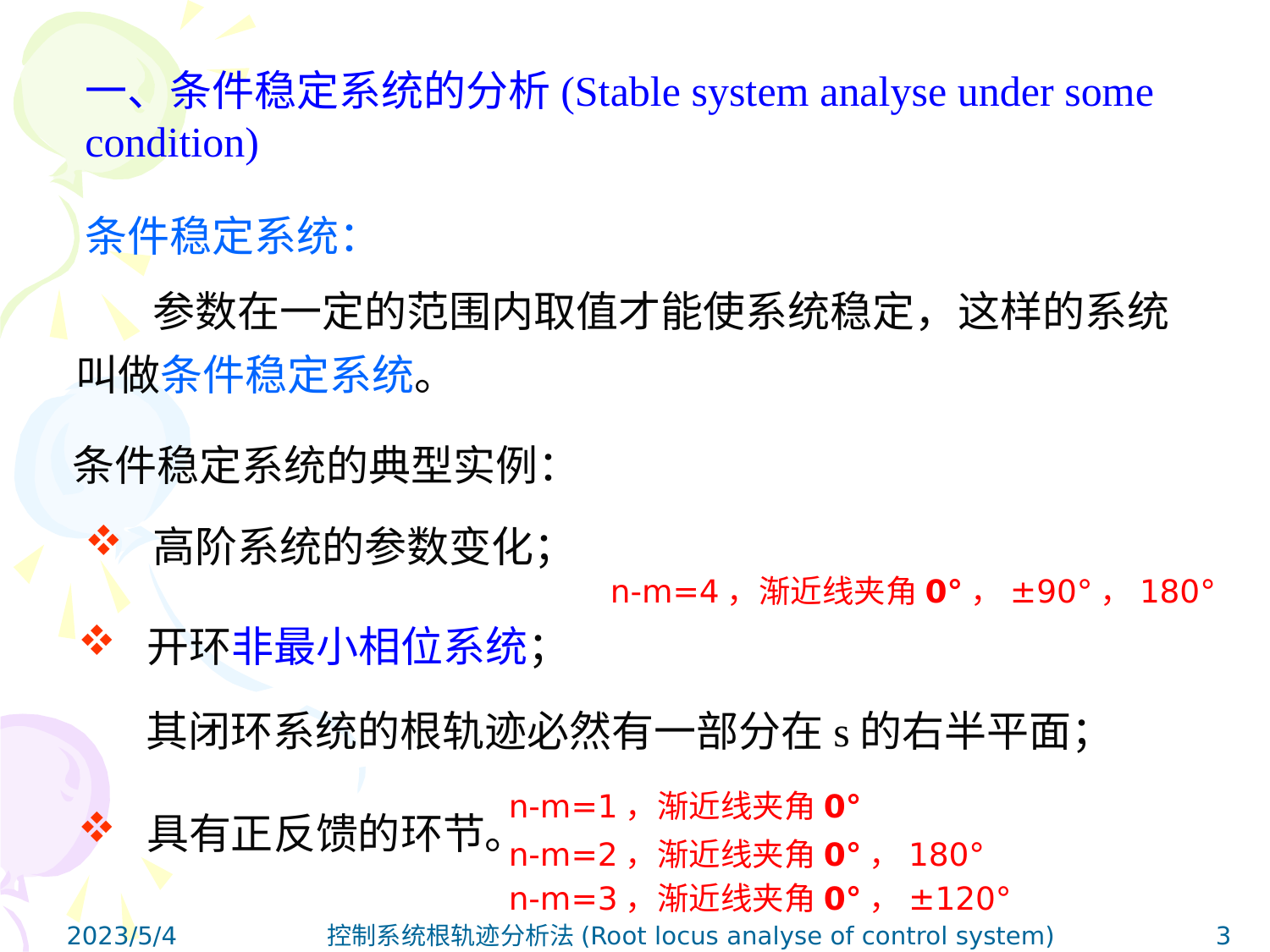

一、条件稳定系统的分析(Stable system analyse under some condition)
条件稳定系统：
       参数在一定的范围内取值才能使系统稳定，这样的系统叫做条件稳定系统。
条件稳定系统的典型实例：
  高阶系统的参数变化；
n-m=4，渐近线夹角0°，±90°，180°
  开环非最小相位系统；
      其闭环系统的根轨迹必然有一部分在s的右半平面；
n-m=1，渐近线夹角0°
  具有正反馈的环节。
n-m=2，渐近线夹角0°，180°
n-m=3，渐近线夹角0°，±120°
2023/5/4
控制系统根轨迹分析法(Root locus analyse of control system)
3